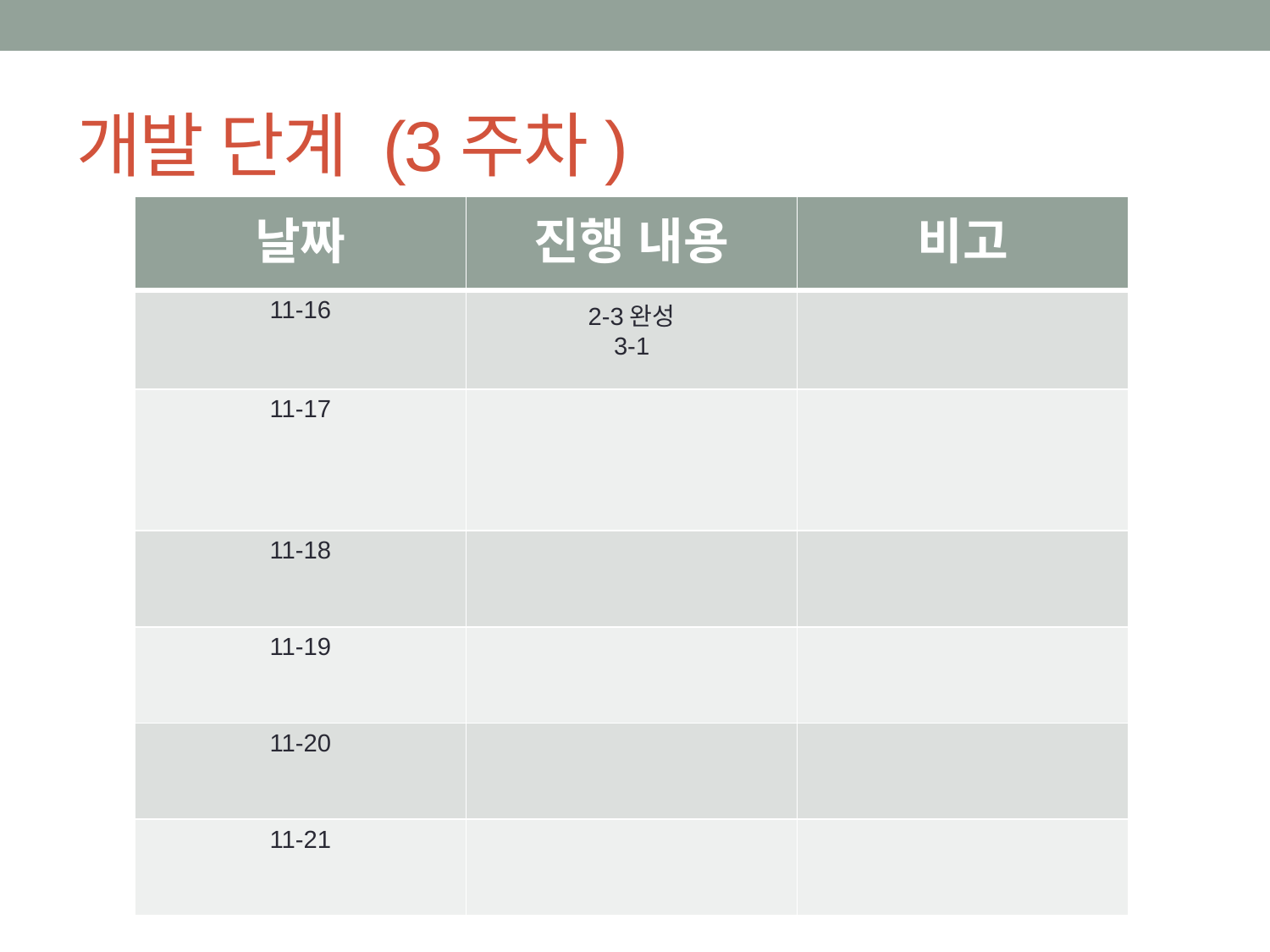

# 개발 단계 (3주차)
| 날짜 | 진행 내용 | 비고 |
| --- | --- | --- |
| 11-16 | 2-3완성 3-1 |  |
| 11-17 |  |  |
| 11-18 |  |  |
| 11-19 |  |  |
| 11-20 |  |  |
| 11-21 |  |  |